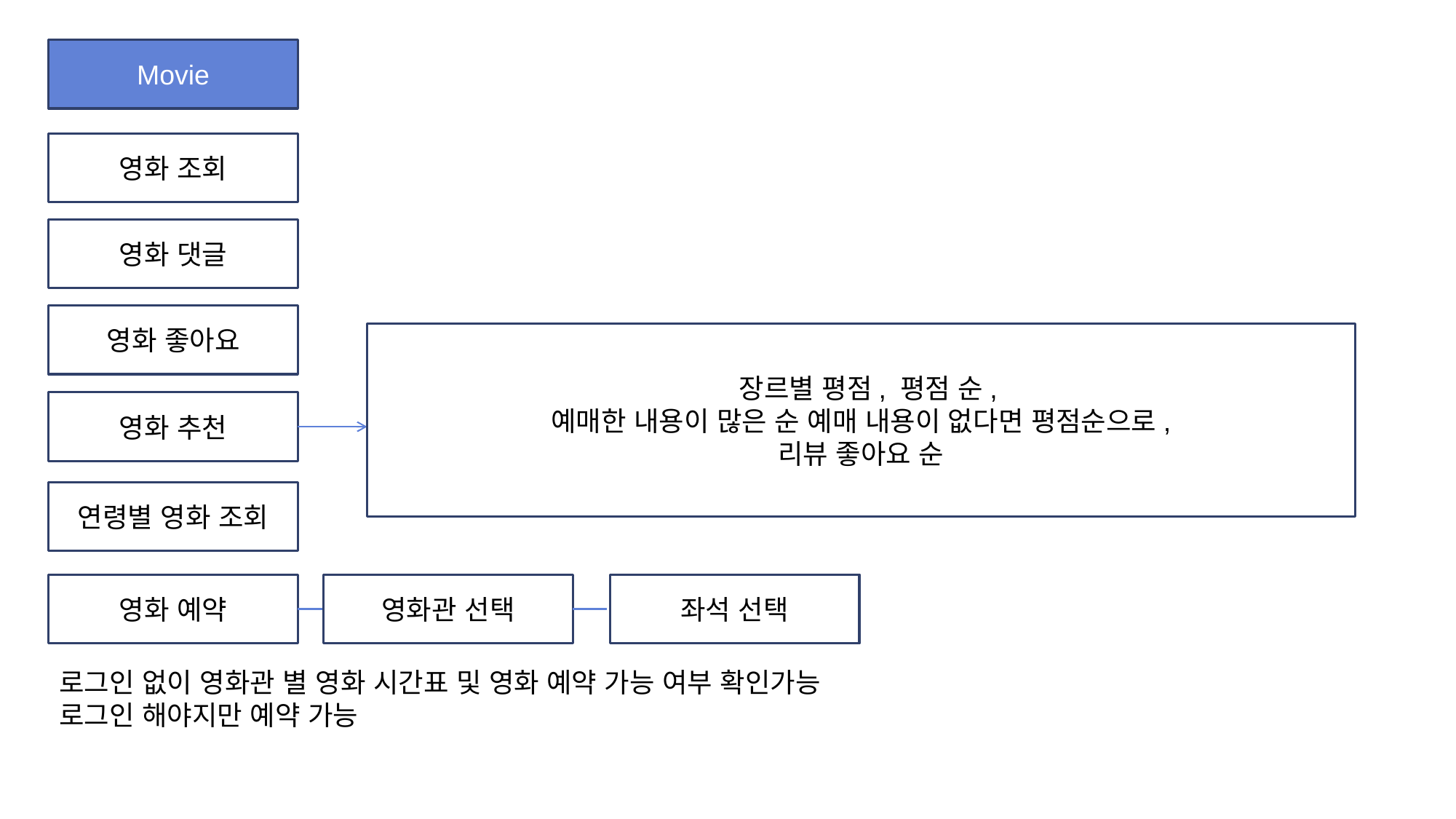

Movie
영화 조회
영화 댓글
영화 좋아요
 장르별 평점, 평점 순,
예매한 내용이 많은 순 예매 내용이 없다면 평점순으로,
리뷰 좋아요 순
영화 추천
연령별 영화 조회
영화 예약
영화관 선택
좌석 선택
로그인 없이 영화관 별 영화 시간표 및 영화 예약 가능 여부 확인가능
로그인 해야지만 예약 가능